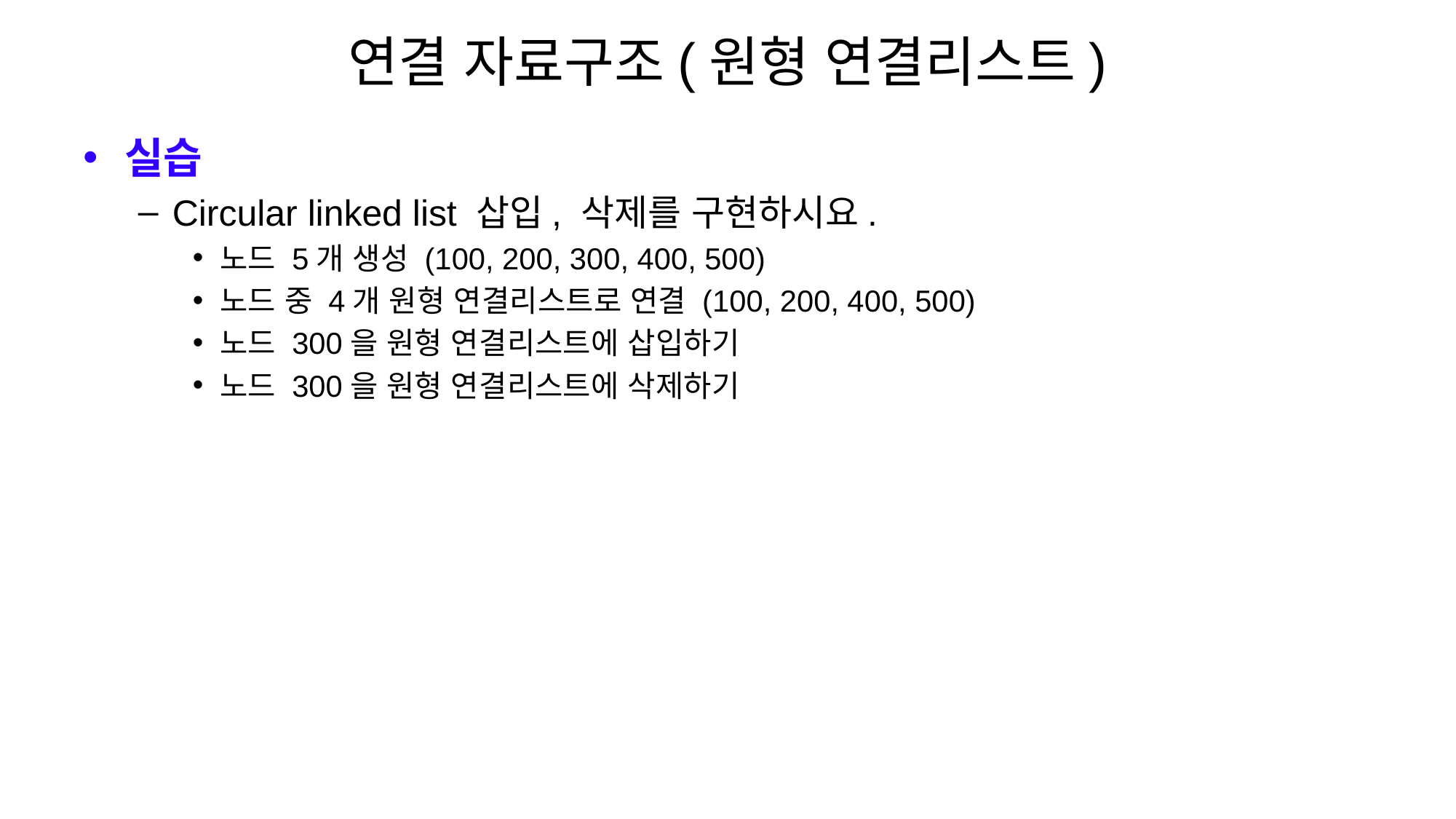

# 연결 자료구조(원형 연결리스트)
실습
Circular linked list 삽입, 삭제를 구현하시요.
노드 5개 생성 (100, 200, 300, 400, 500)
노드 중 4개 원형 연결리스트로 연결 (100, 200, 400, 500)
노드 300을 원형 연결리스트에 삽입하기
노드 300을 원형 연결리스트에 삭제하기